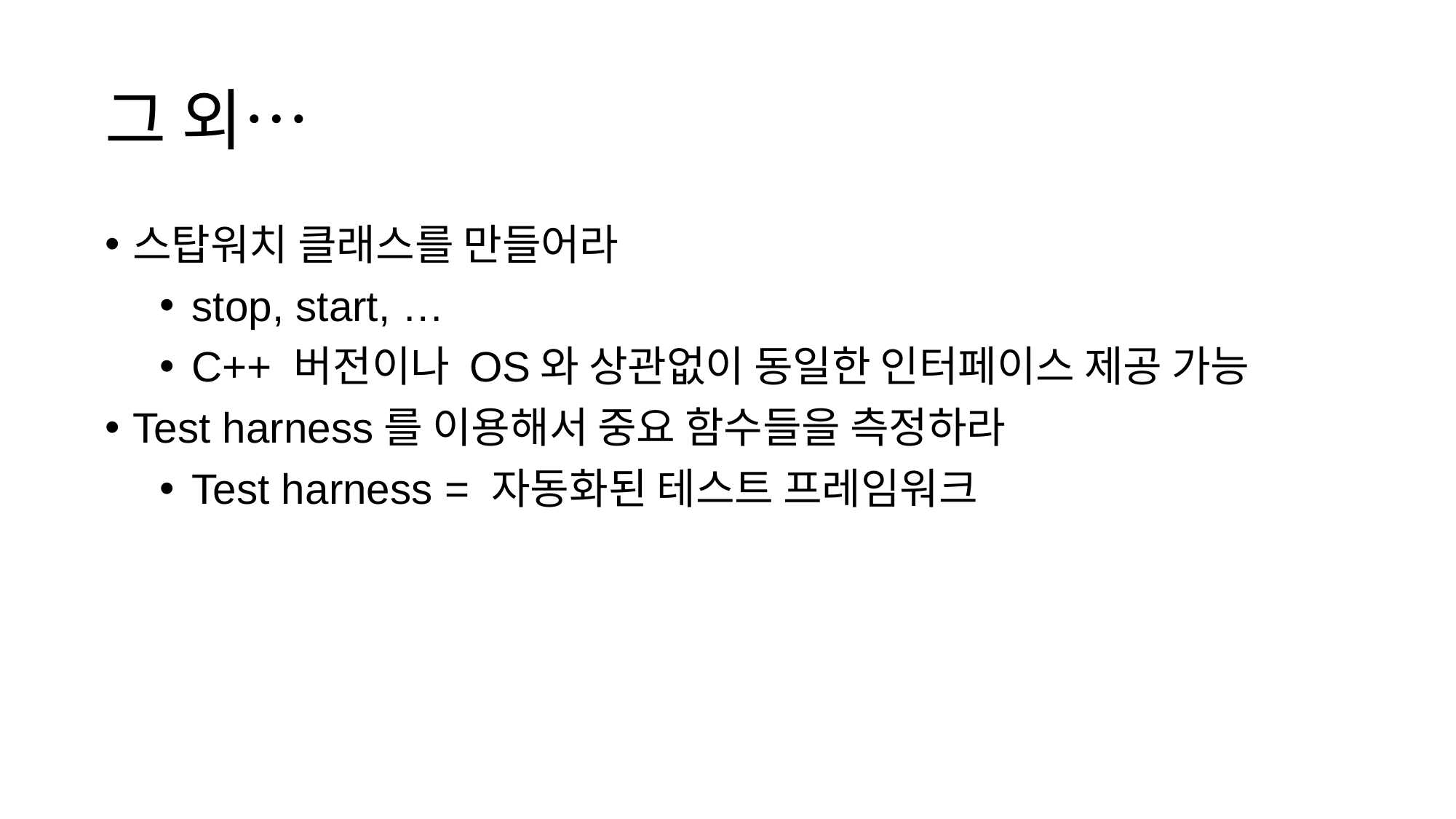

# 그 외…
스탑워치 클래스를 만들어라
stop, start, …
C++ 버전이나 OS와 상관없이 동일한 인터페이스 제공 가능
Test harness를 이용해서 중요 함수들을 측정하라
Test harness = 자동화된 테스트 프레임워크